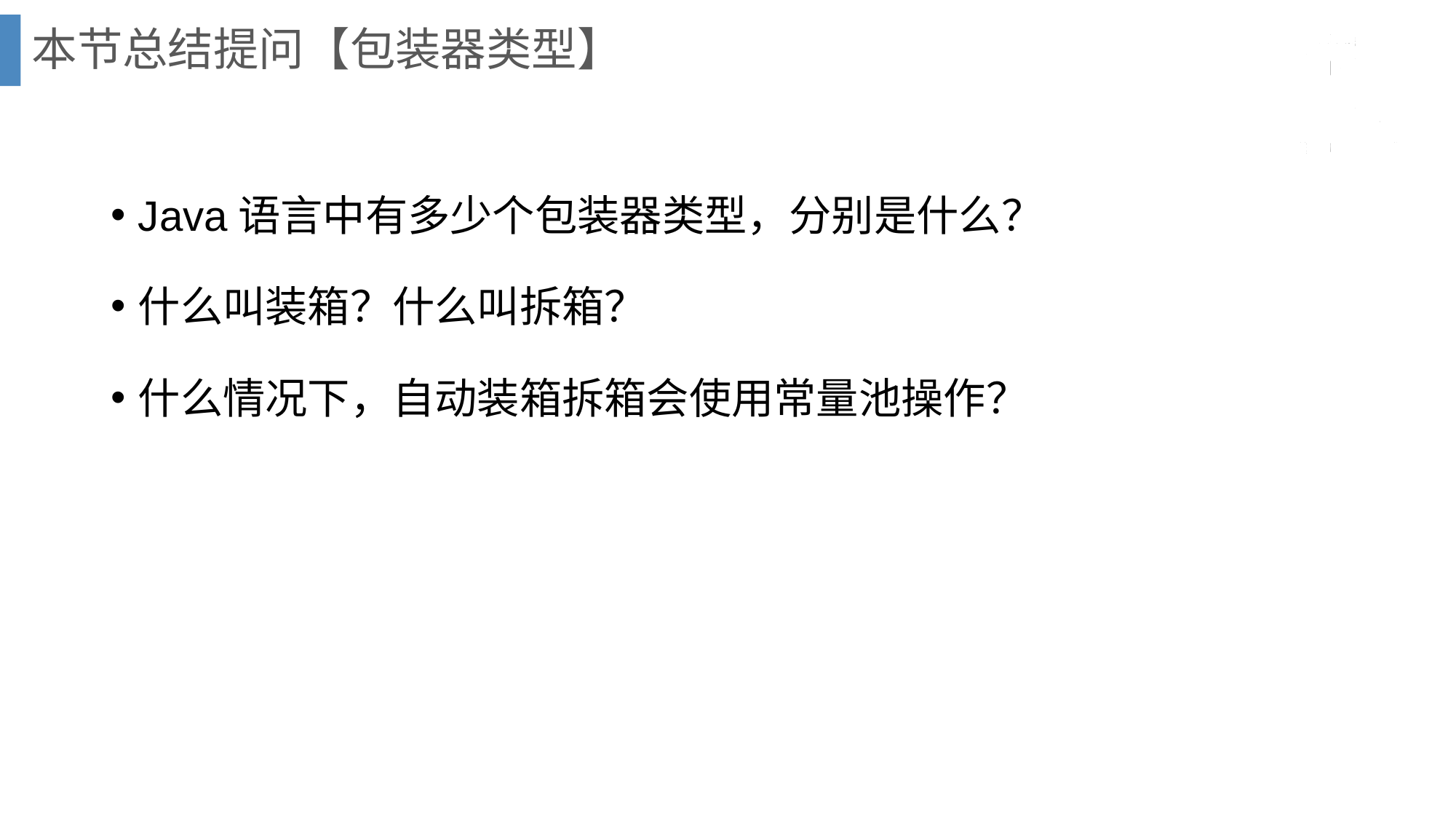

# 本节总结提问【包装器类型】
Java语言中有多少个包装器类型，分别是什么？
什么叫装箱？什么叫拆箱？
什么情况下，自动装箱拆箱会使用常量池操作？